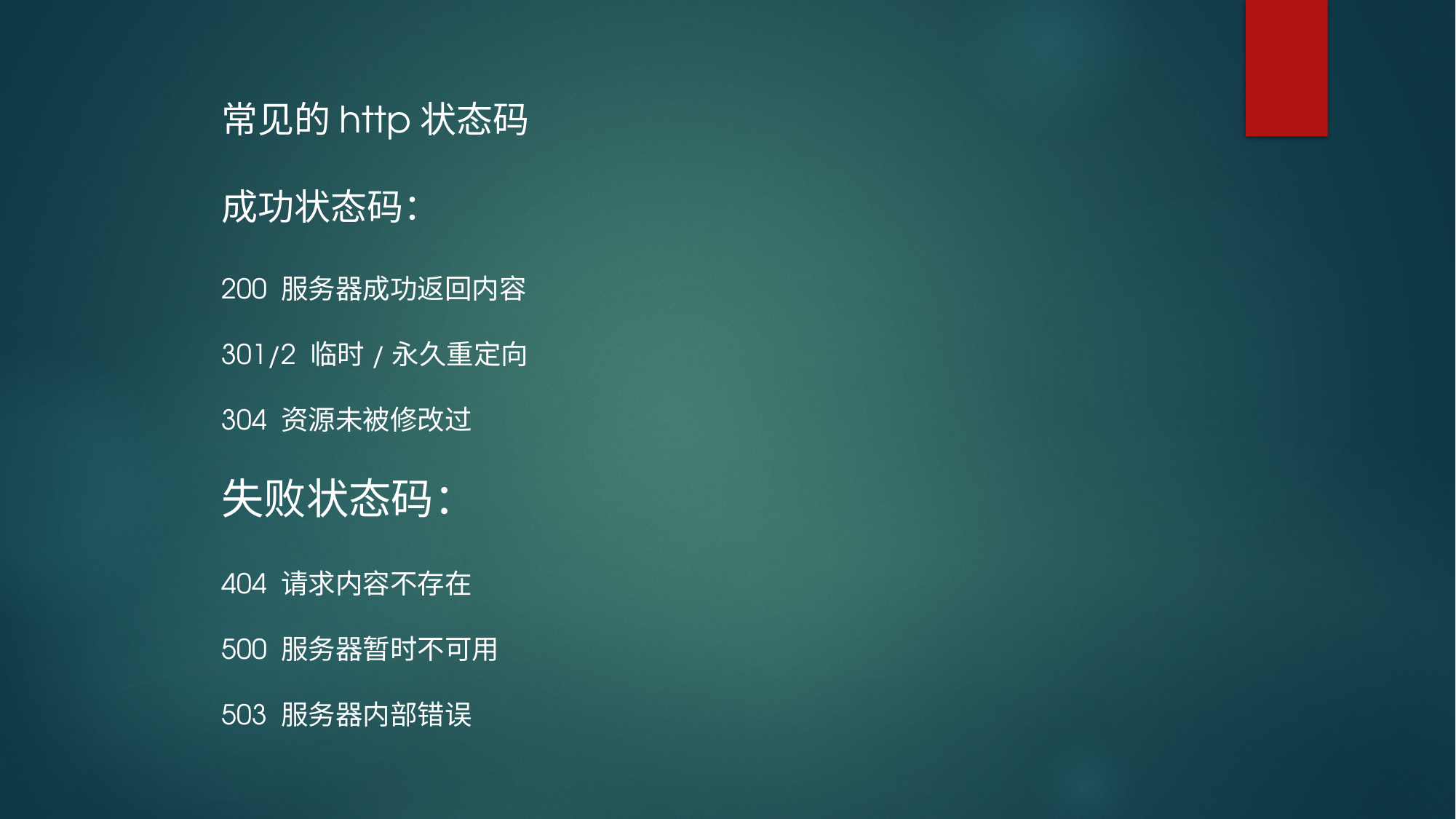

常见的http状态码

成功状态码：

200 服务器成功返回内容

301/2 临时/永久重定向

304 资源未被修改过

失败状态码：

404 请求内容不存在

500 服务器暂时不可用

503 服务器内部错误